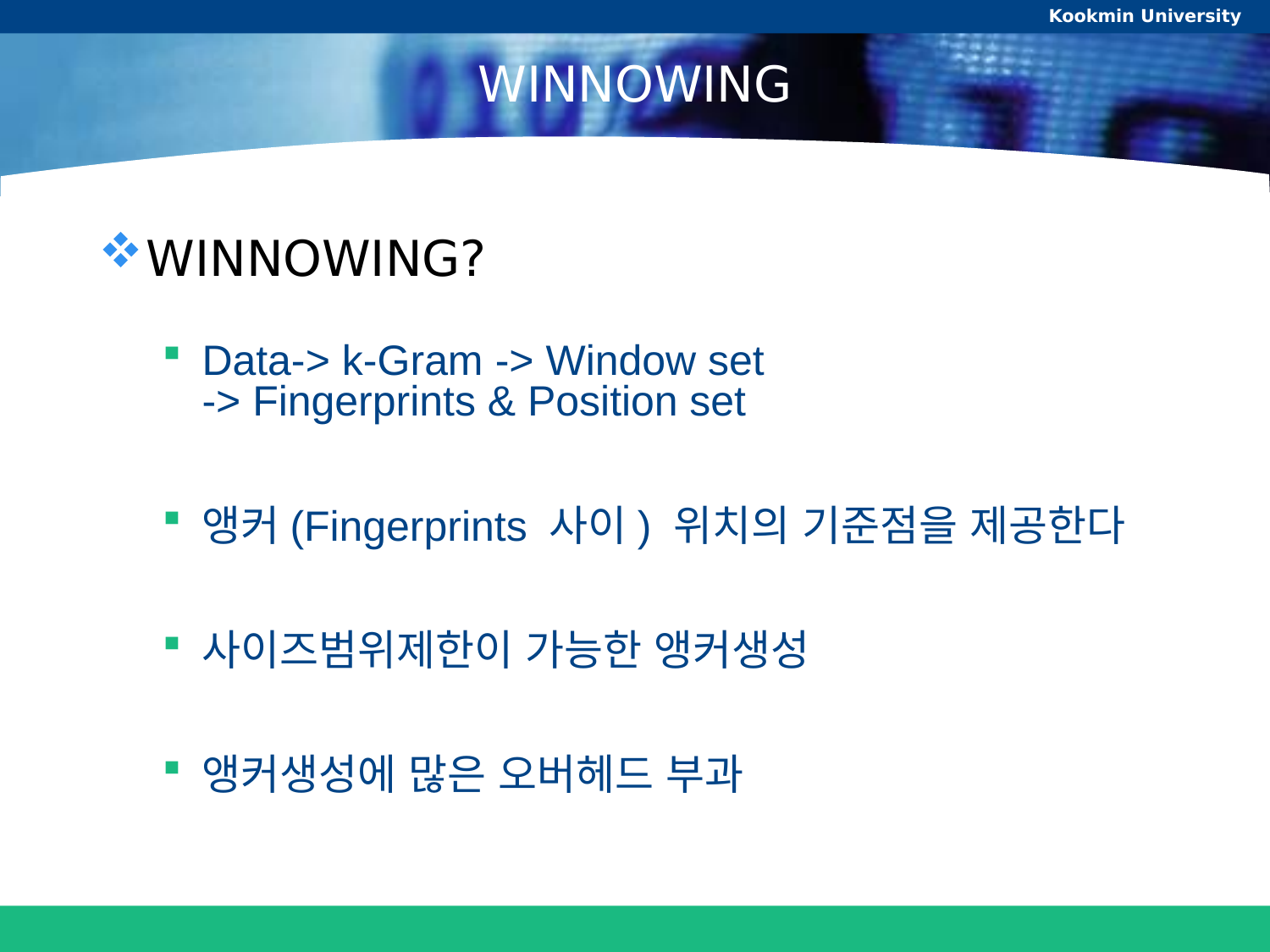

Kookmin University
# WINNOWING
WINNOWING?

Data-> k-Gram -> Window set
-> Fingerprints & Position set

앵커(Fingerprints 사이) 위치의 기준점을 제공한다

사이즈범위제한이 가능한 앵커생성

앵커생성에 많은 오버헤드 부과